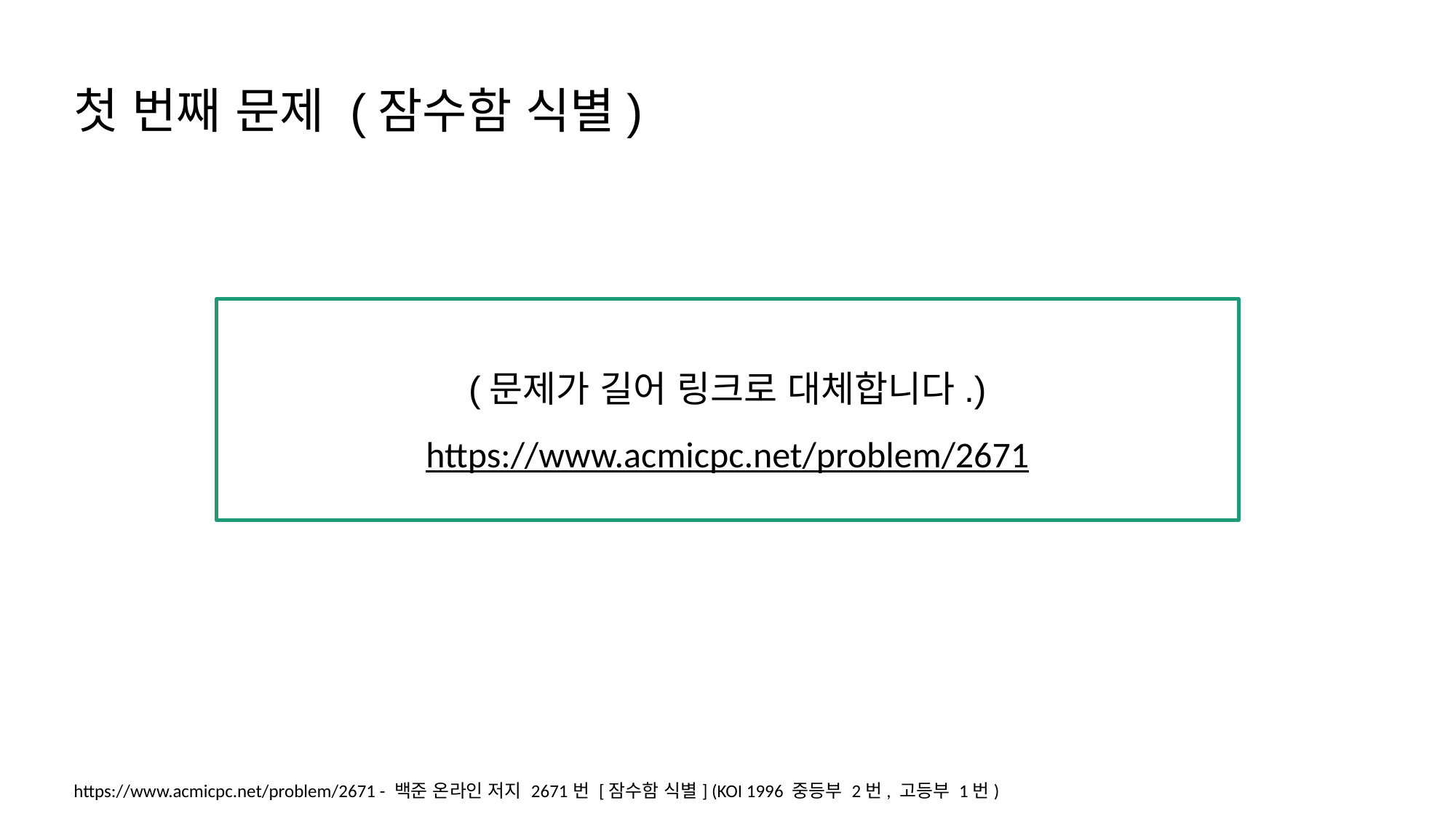

첫 번째 문제 (잠수함 식별)
(문제가 길어 링크로 대체합니다.)
https://www.acmicpc.net/problem/2671
https://www.acmicpc.net/problem/2671 - 백준 온라인 저지 2671번 [잠수함 식별] (KOI 1996 중등부 2번, 고등부 1번)